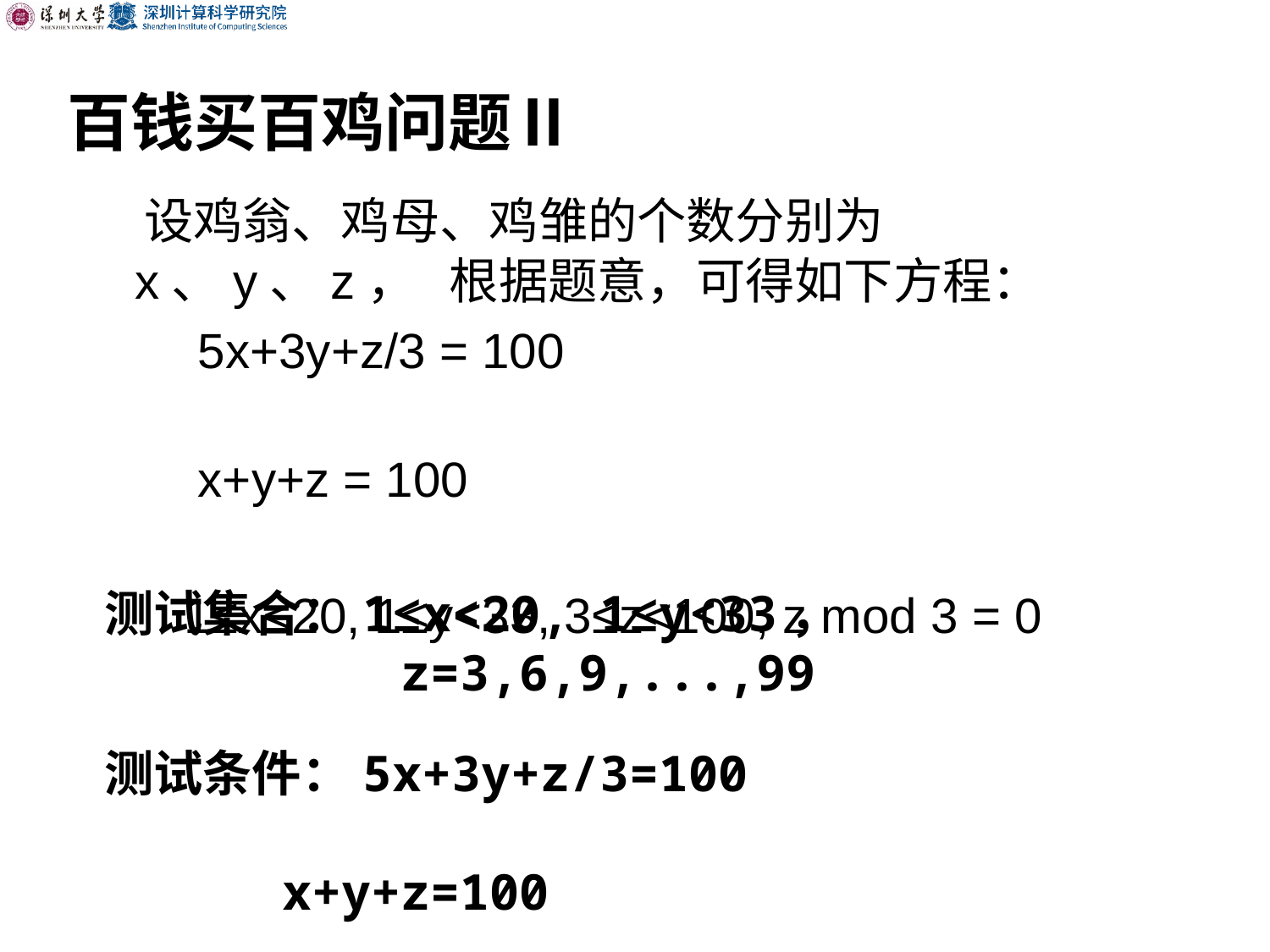

百钱买百鸡问题Ⅱ
　设鸡翁、鸡母、鸡雏的个数分别为x、y、z，   根据题意，可得如下方程：
　　5x+3y+z/3 = 100
　　x+y+z = 100
       1≤x<20, 1≤y<33, 3≤z<100, z mod 3 = 0
测试集合：1≤x<20, 1≤y<33，
          z=3,6,9,...,99
测试条件：5x+3y+z/3=100
　　      x+y+z=100